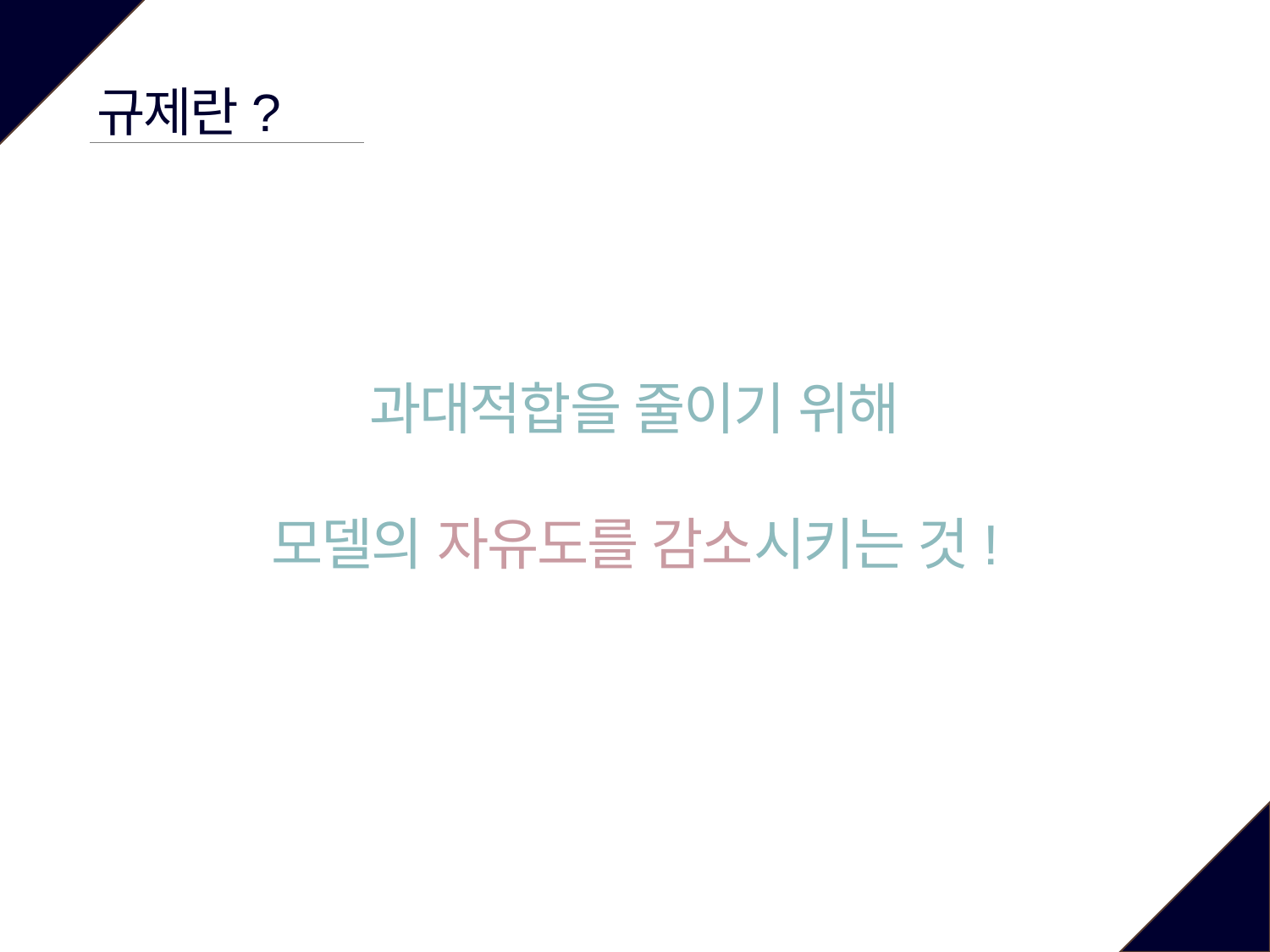

규제란?
과대적합을 줄이기 위해

모델의 자유도를 감소시키는 것!